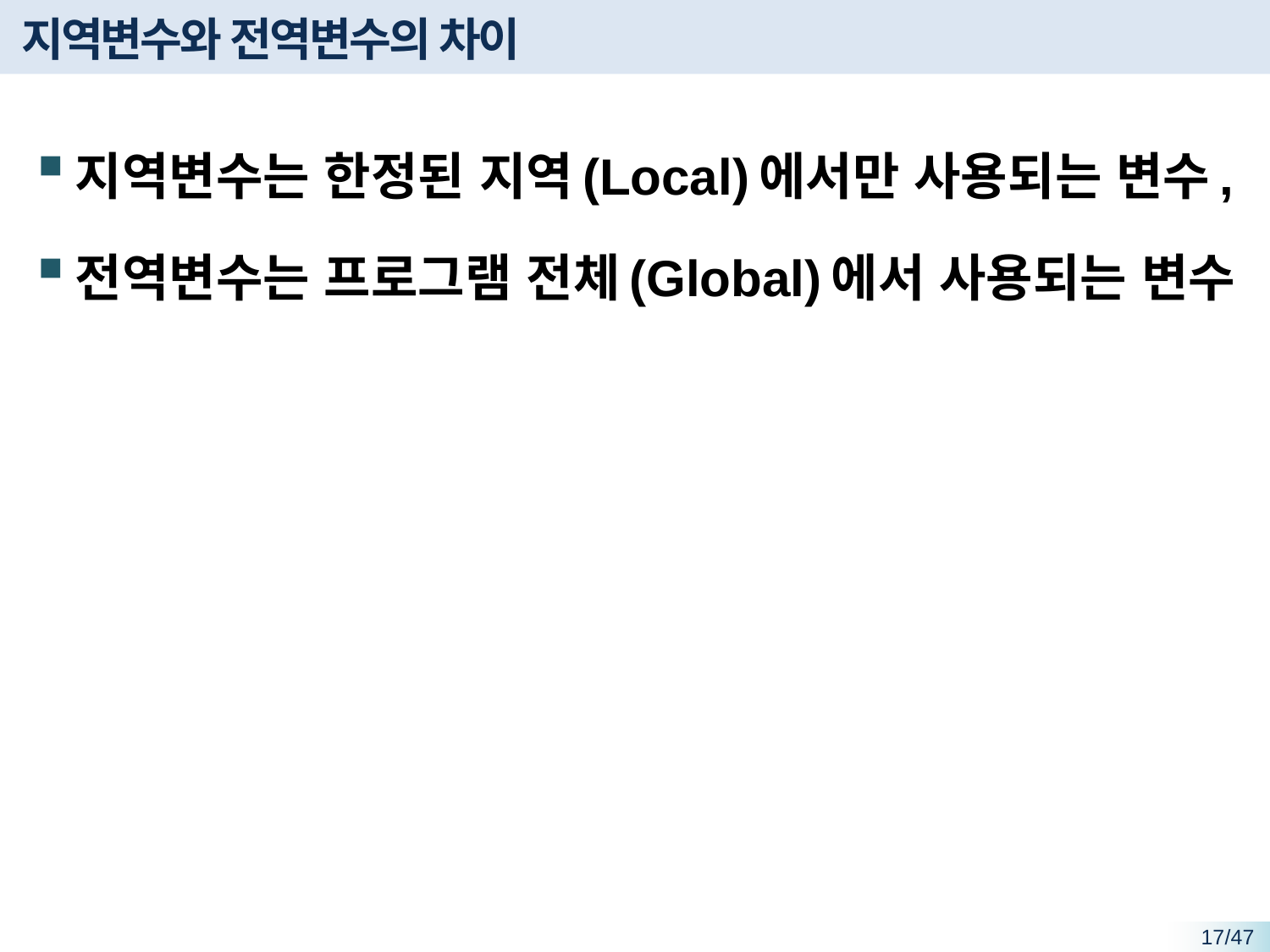

# 지역변수와 전역변수의 차이
지역변수는 한정된 지역(Local)에서만 사용되는 변수,
전역변수는 프로그램 전체(Global)에서 사용되는 변수